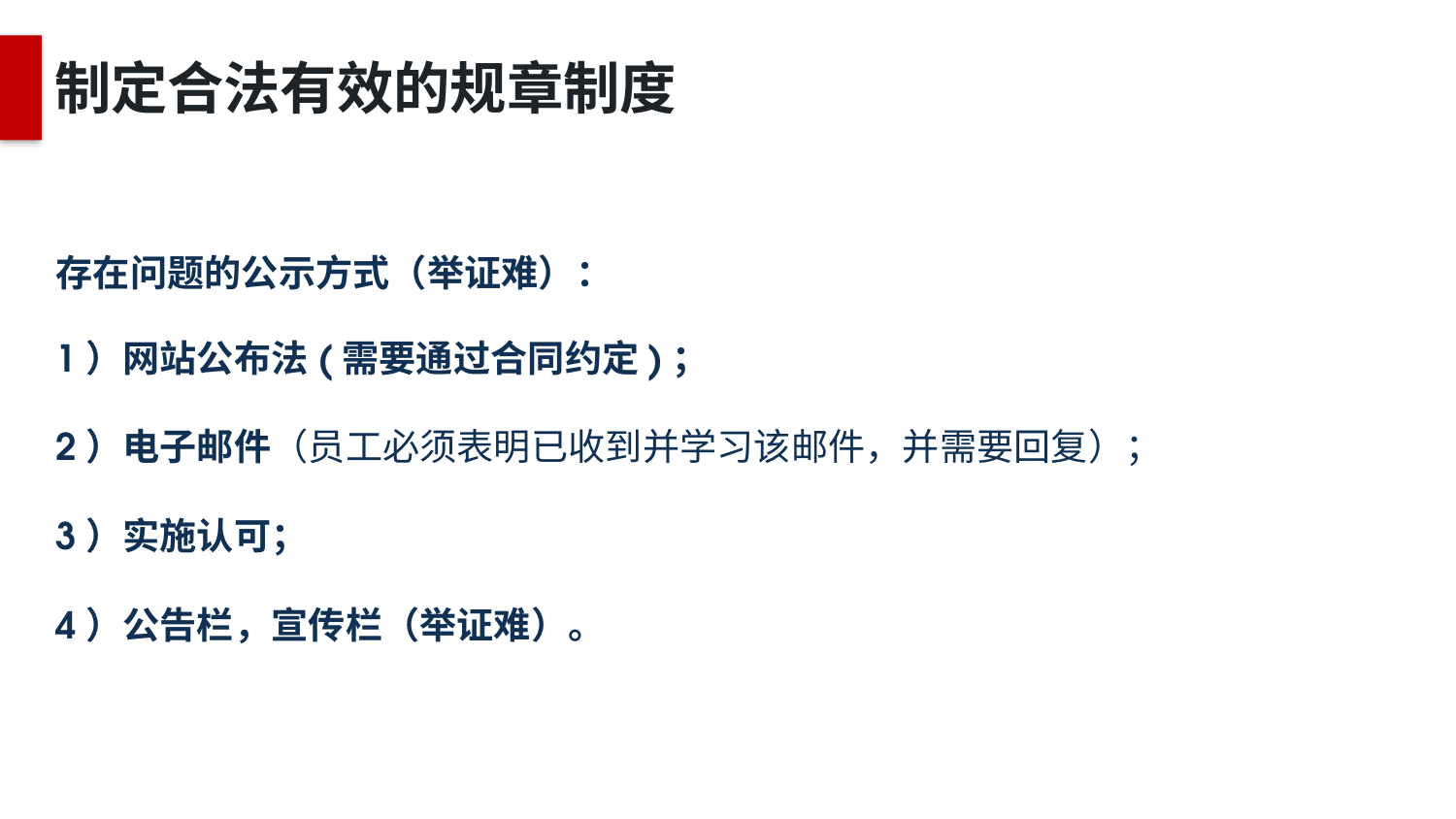

制定合法有效的规章制度
存在问题的公示方式（举证难）：

1）网站公布法(需要通过合同约定)；

2）电子邮件（员工必须表明已收到并学习该邮件，并需要回复）；

3）实施认可；

4）公告栏，宣传栏（举证难）。